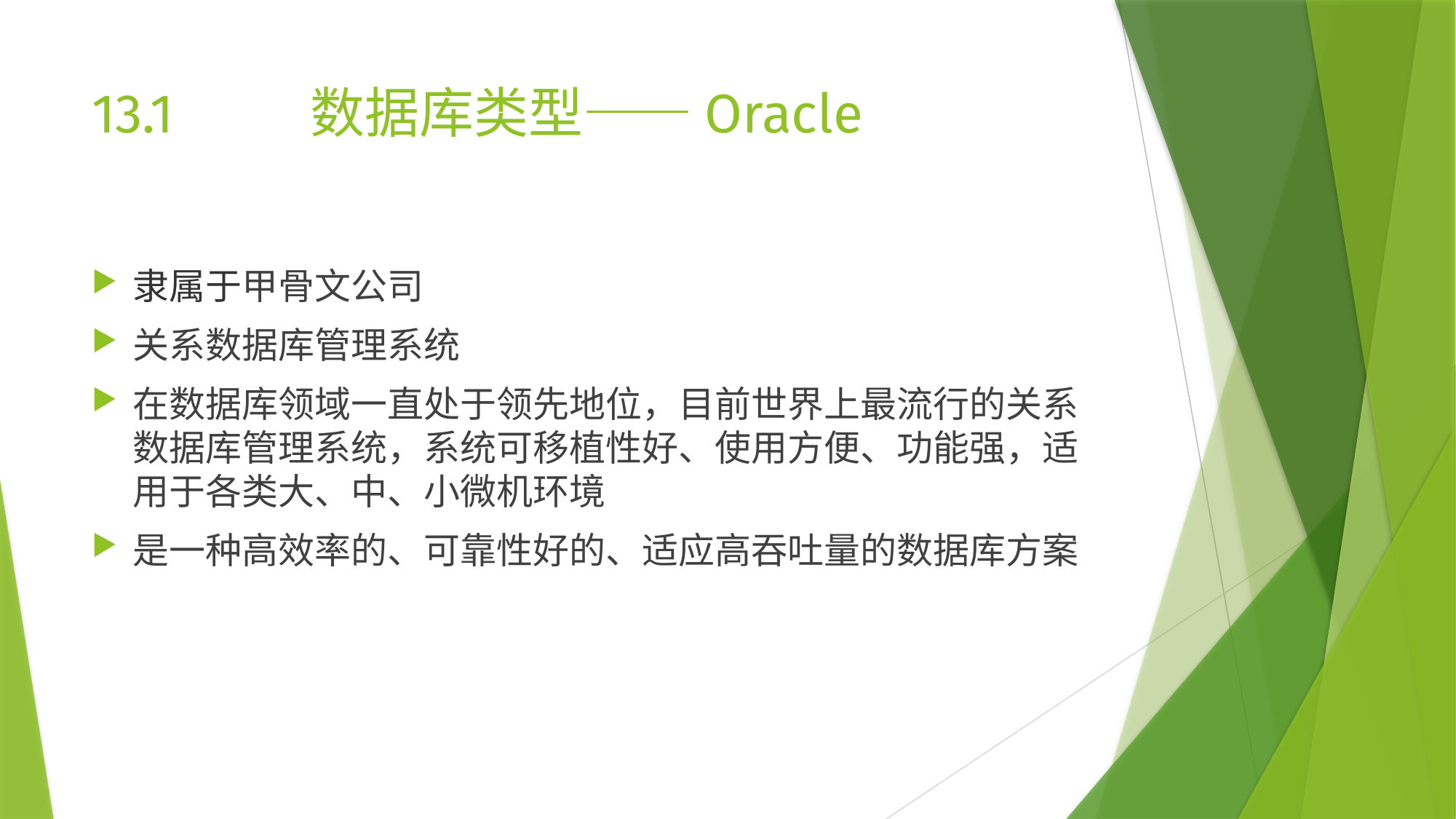

# 13.1		数据库类型——Oracle
隶属于甲骨文公司
关系数据库管理系统
在数据库领域一直处于领先地位，目前世界上最流行的关系数据库管理系统，系统可移植性好、使用方便、功能强，适用于各类大、中、小微机环境
是一种高效率的、可靠性好的、适应高吞吐量的数据库方案